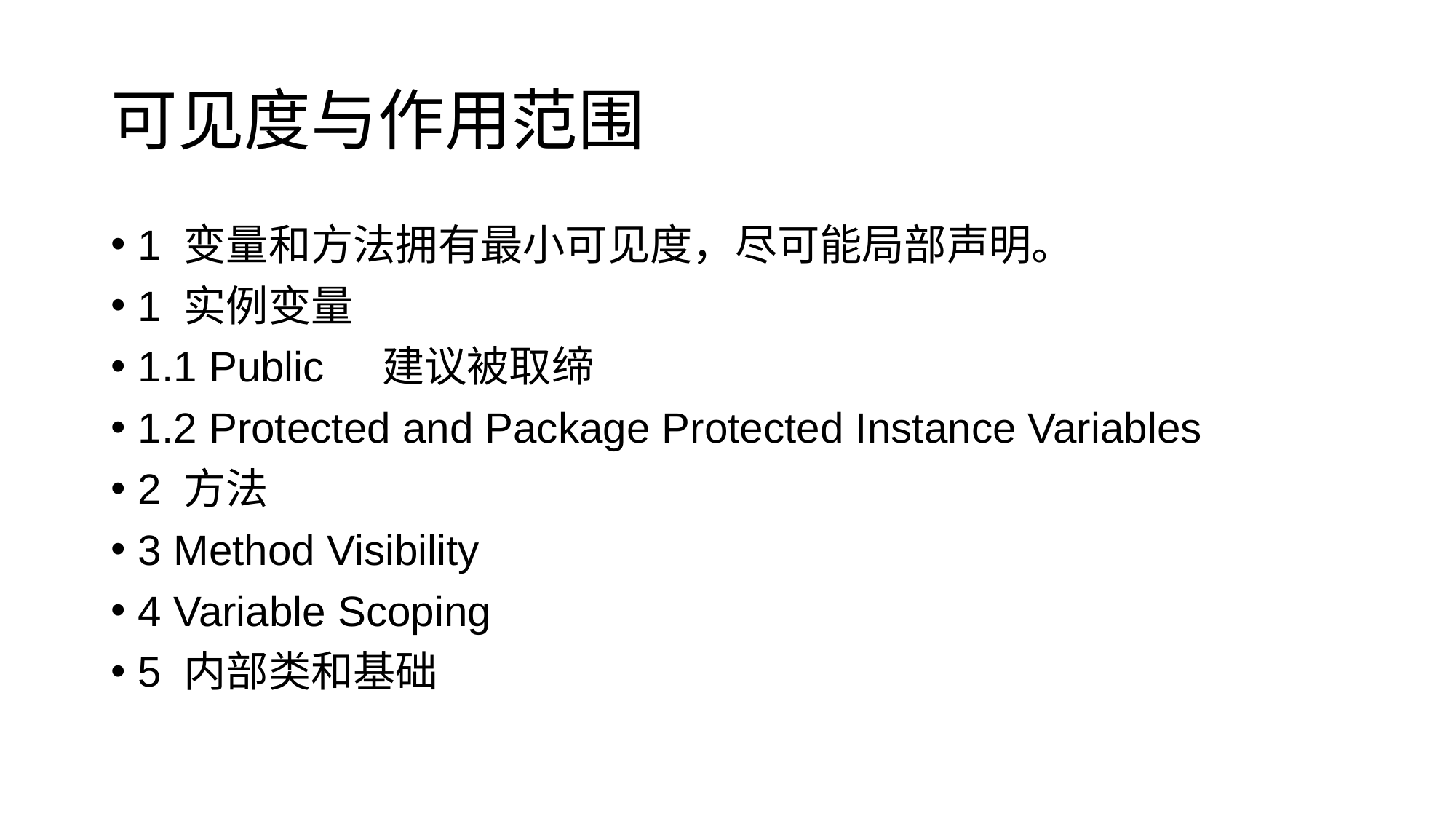

# 可见度与作用范围
1 变量和方法拥有最小可见度，尽可能局部声明。
1 实例变量
1.1 Public    建议被取缔
1.2 Protected and Package Protected Instance Variables
2 方法
3 Method Visibility
4 Variable Scoping
5 内部类和基础